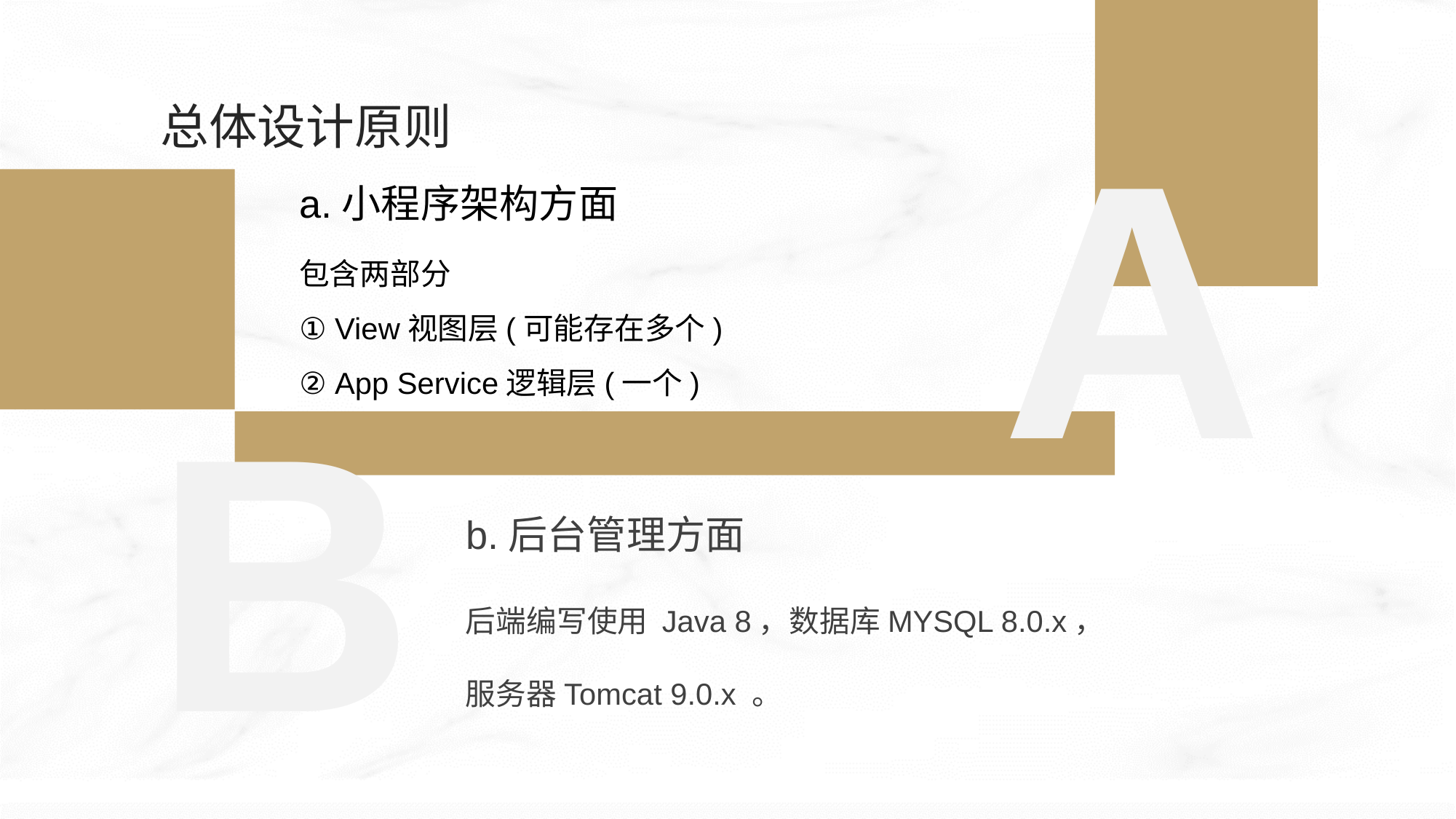

总体设计原则
A

a.小程序架构方面
包含两部分
① View视图层(可能存在多个)
② App Service逻辑层(一个)
B

b.后台管理方面
后端编写使用 Java 8，数据库MYSQL 8.0.x，
服务器Tomcat 9.0.x 。